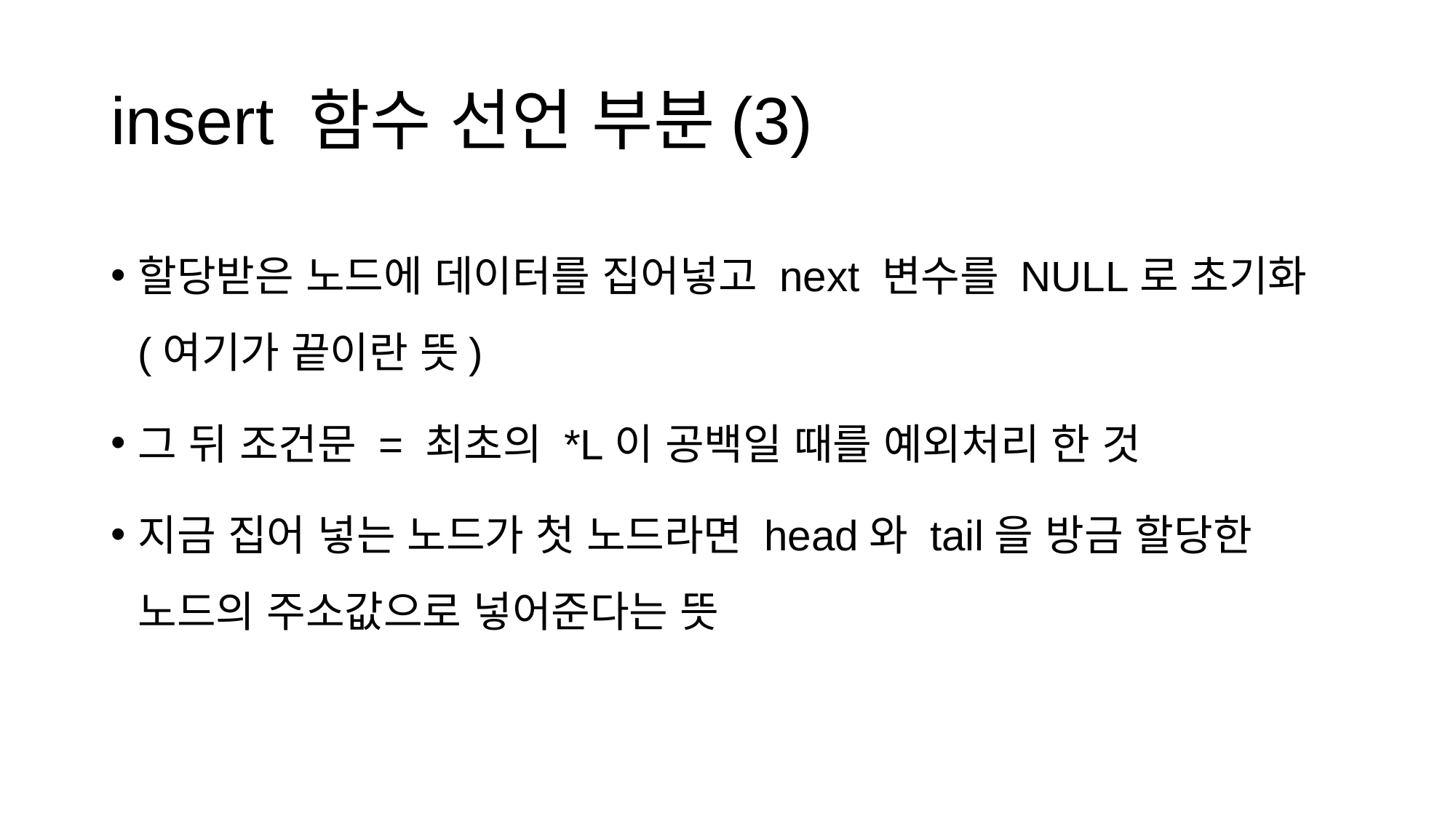

# insert 함수 선언 부분(3)
할당받은 노드에 데이터를 집어넣고 next 변수를 NULL로 초기화(여기가 끝이란 뜻)
그 뒤 조건문 = 최초의 *L이 공백일 때를 예외처리 한 것
지금 집어 넣는 노드가 첫 노드라면 head와 tail을 방금 할당한 노드의 주소값으로 넣어준다는 뜻